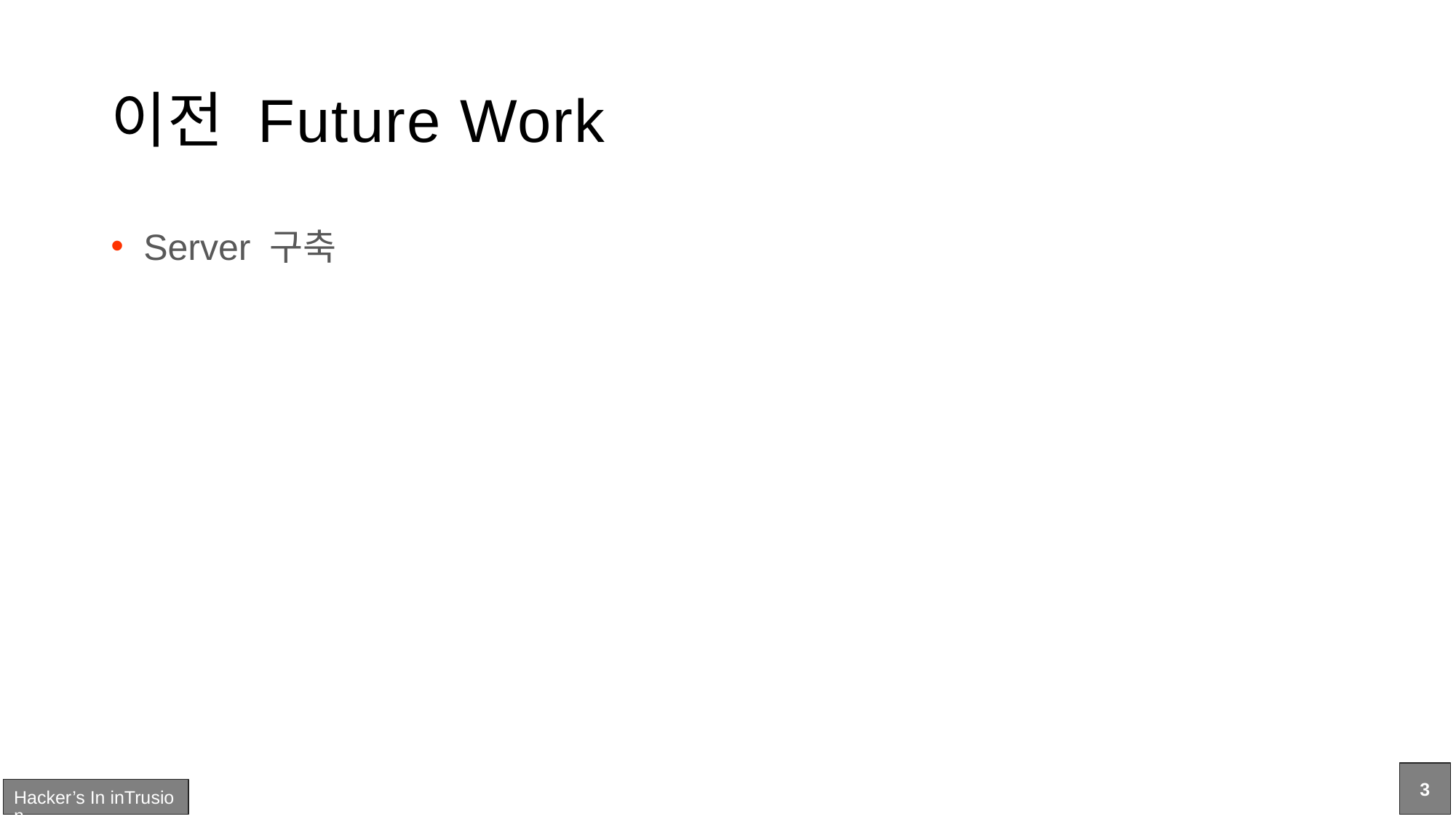

# 이전 Future Work
Server 구축
3
Hacker’s In inTrusion